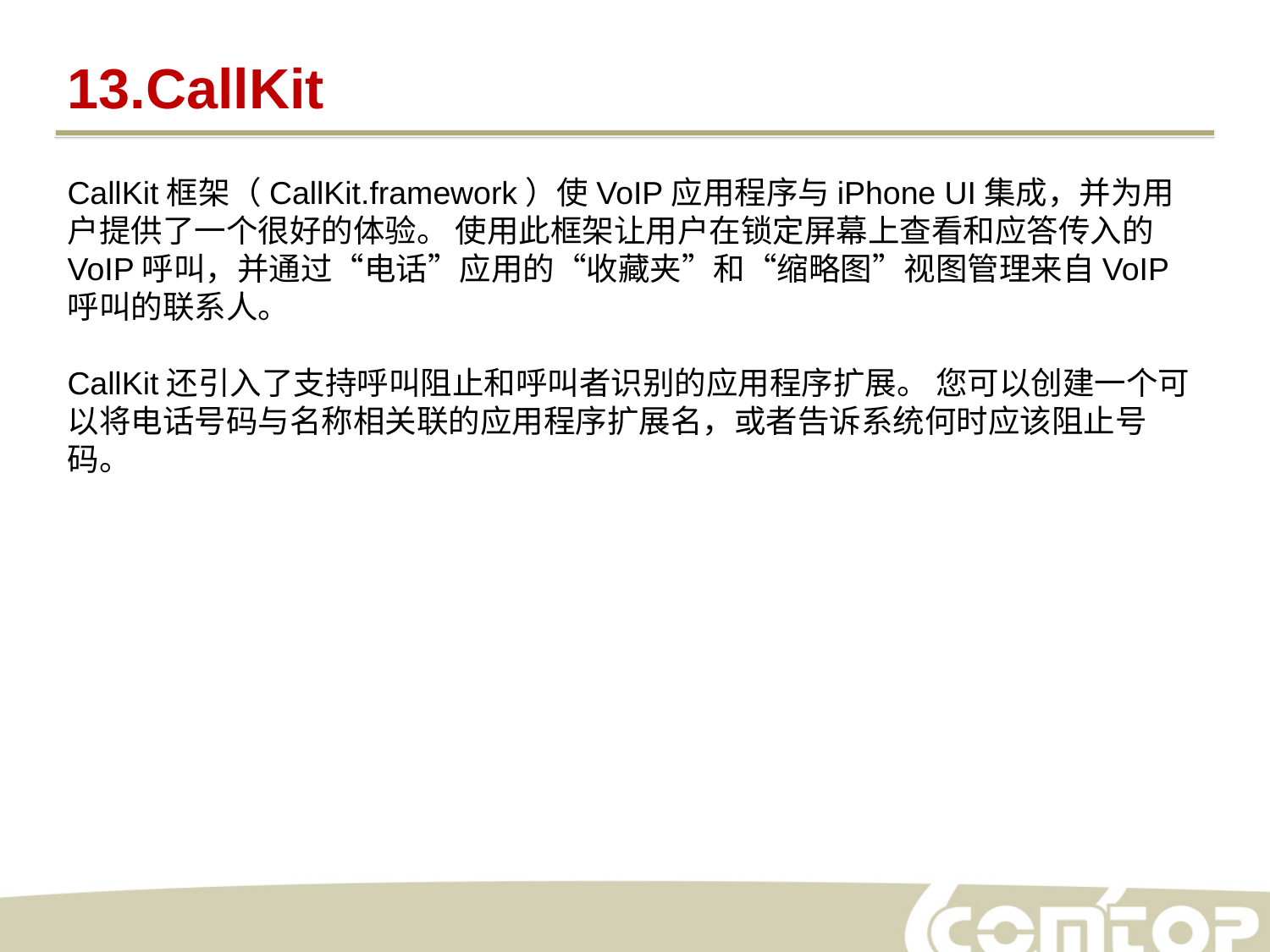

13.CallKit

CallKit框架（CallKit.framework）使VoIP应用程序与iPhone UI集成，并为用户提供了一个很好的体验。 使用此框架让用户在锁定屏幕上查看和应答传入的VoIP呼叫，并通过“电话”应用的“收藏夹”和“缩略图”视图管理来自VoIP呼叫的联系人。

CallKit还引入了支持呼叫阻止和呼叫者识别的应用程序扩展。 您可以创建一个可以将电话号码与名称相关联的应用程序扩展名，或者告诉系统何时应该阻止号码。